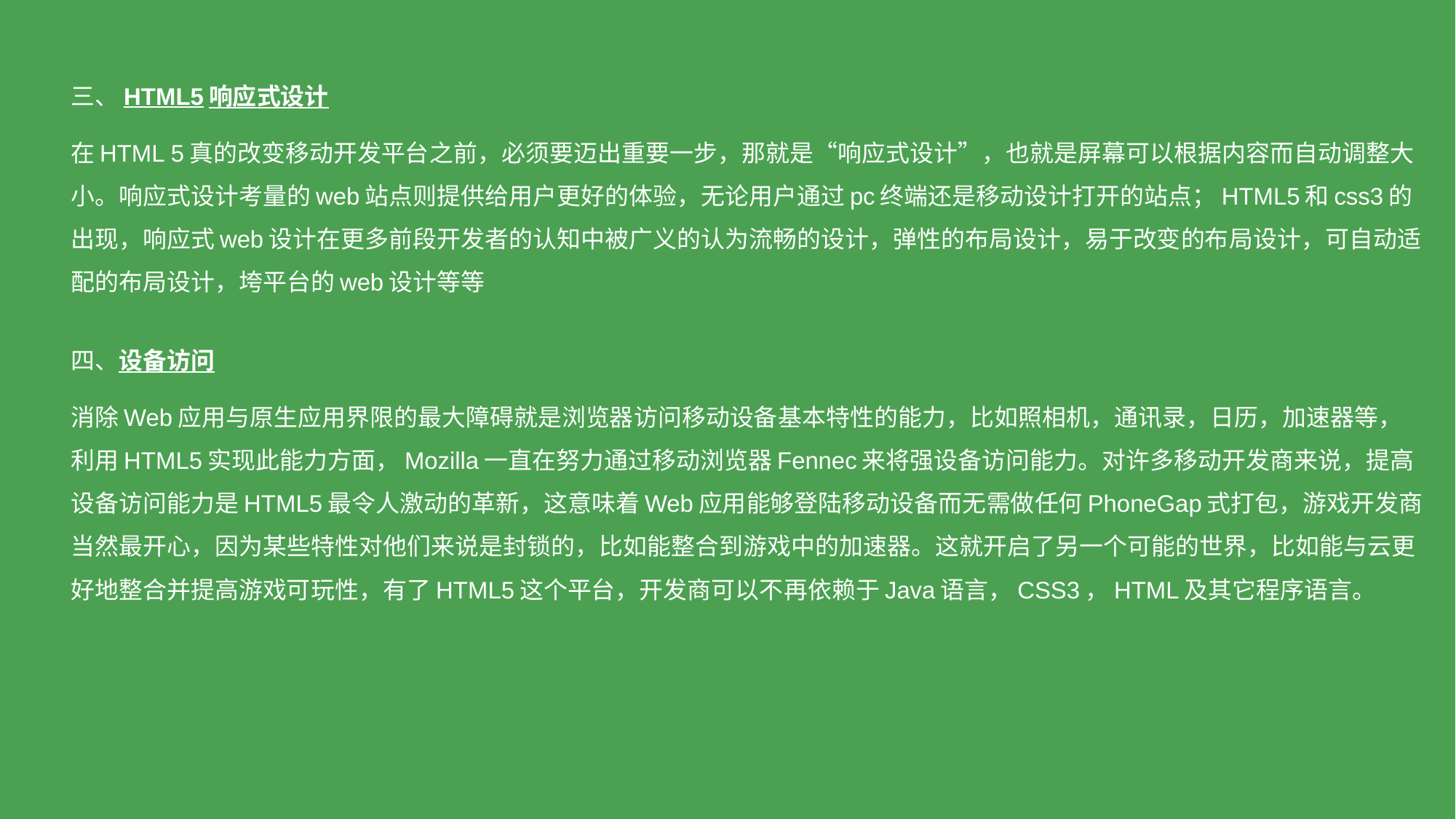

三、HTML5响应式设计
在HTML 5真的改变移动开发平台之前，必须要迈出重要一步，那就是“响应式设计”，也就是屏幕可以根据内容而自动调整大小。响应式设计考量的web站点则提供给用户更好的体验，无论用户通过pc终端还是移动设计打开的站点；HTML5和css3的出现，响应式web设计在更多前段开发者的认知中被广义的认为流畅的设计，弹性的布局设计，易于改变的布局设计，可自动适配的布局设计，垮平台的web设计等等

四、设备访问
消除Web应用与原生应用界限的最大障碍就是浏览器访问移动设备基本特性的能力，比如照相机，通讯录，日历，加速器等，利用HTML5实现此能力方面，Mozilla一直在努力通过移动浏览器Fennec来将强设备访问能力。对许多移动开发商来说，提高设备访问能力是HTML5最令人激动的革新，这意味着Web应用能够登陆移动设备而无需做任何PhoneGap式打包，游戏开发商当然最开心，因为某些特性对他们来说是封锁的，比如能整合到游戏中的加速器。这就开启了另一个可能的世界，比如能与云更好地整合并提高游戏可玩性，有了HTML5这个平台，开发商可以不再依赖于Java语言，CSS3，HTML及其它程序语言。